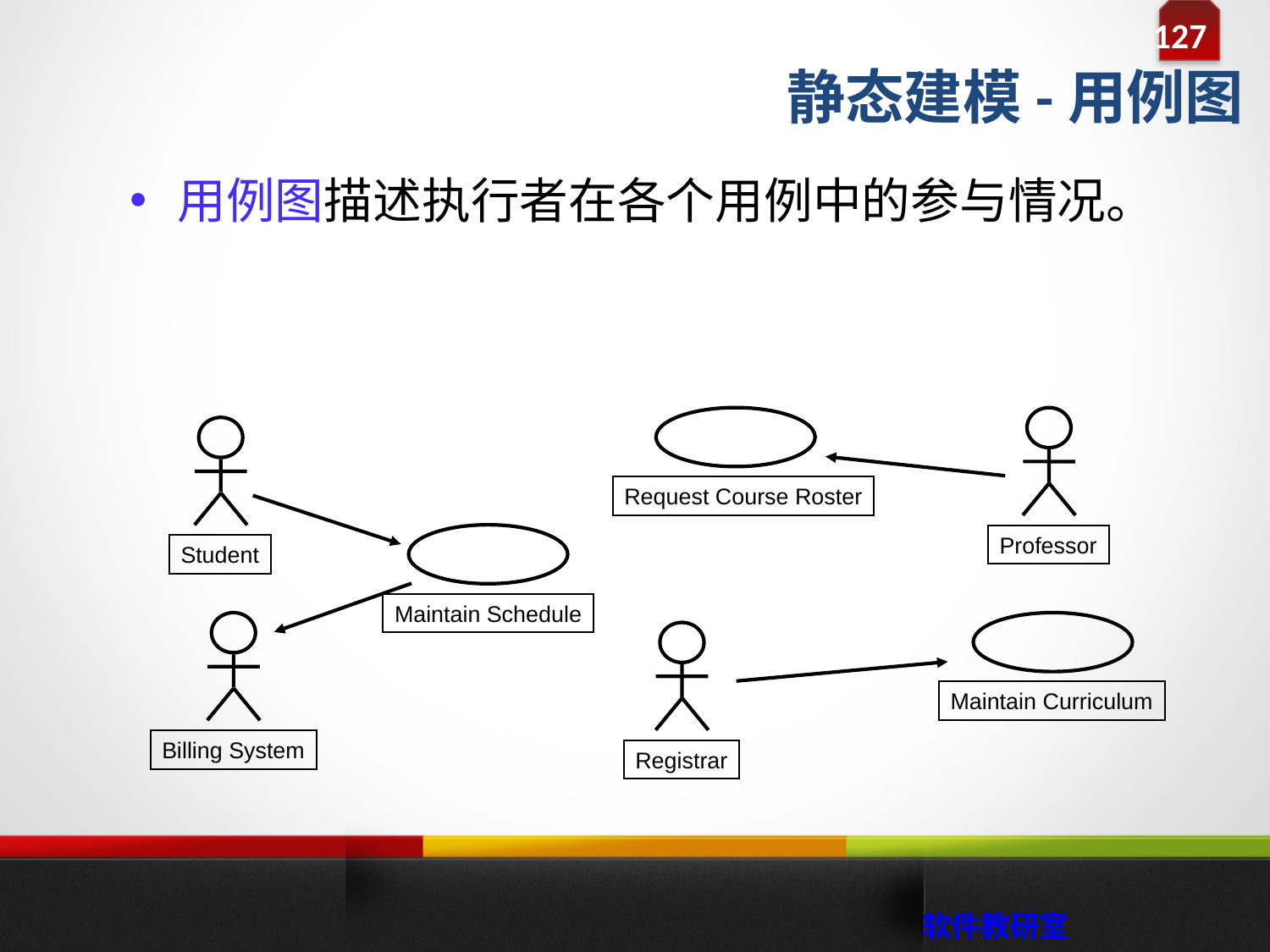

静态建模-用例图
用例图描述执行者在各个用例中的参与情况。

Request Course Roster

Professor

Student

Maintain Schedule

Billing System

Maintain Curriculum

Registrar

                                     软件教研室